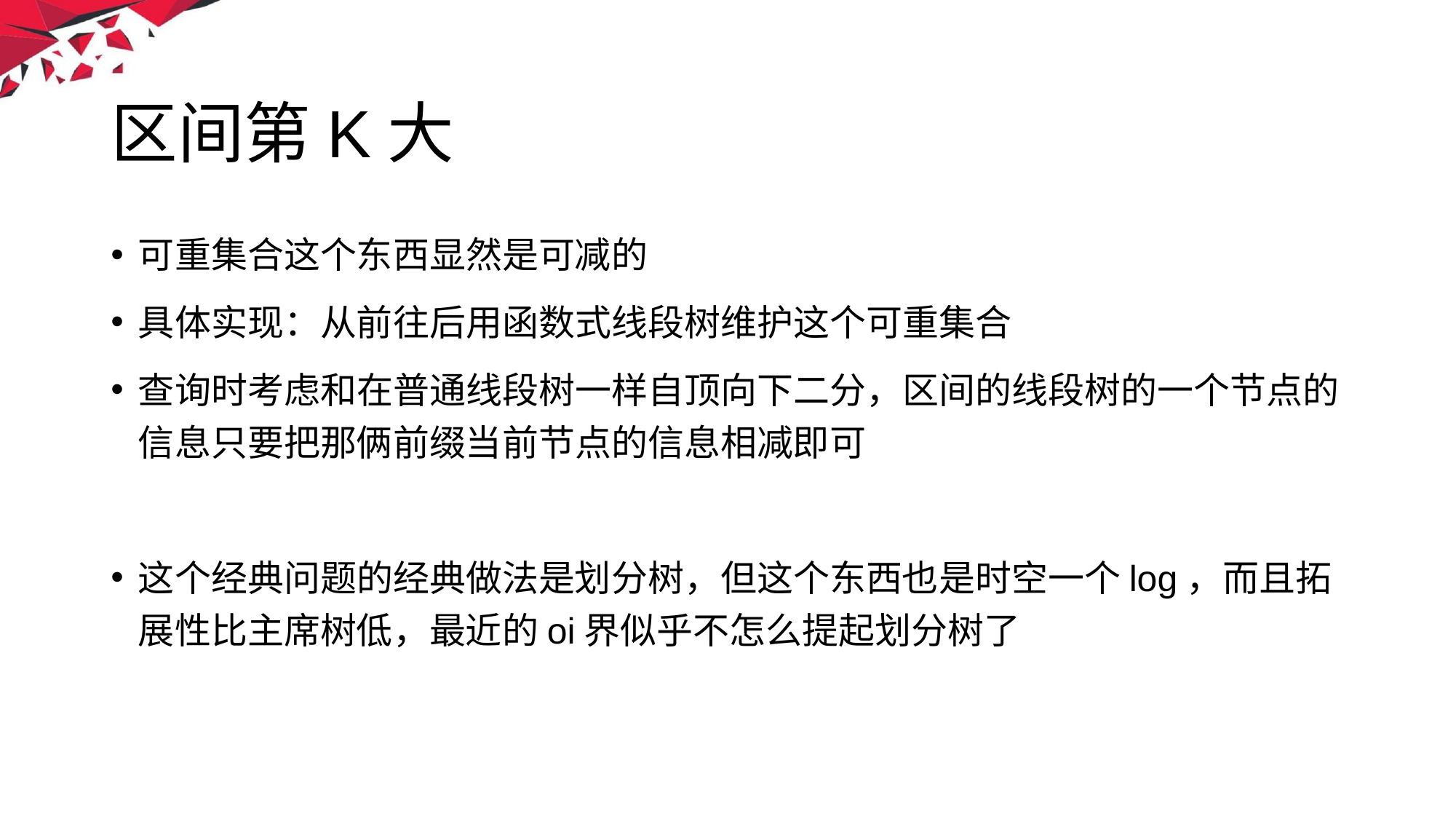

# 区间第K大
可重集合这个东西显然是可减的
具体实现：从前往后用函数式线段树维护这个可重集合
查询时考虑和在普通线段树一样自顶向下二分，区间的线段树的一个节点的信息只要把那俩前缀当前节点的信息相减即可

这个经典问题的经典做法是划分树，但这个东西也是时空一个log，而且拓展性比主席树低，最近的oi界似乎不怎么提起划分树了